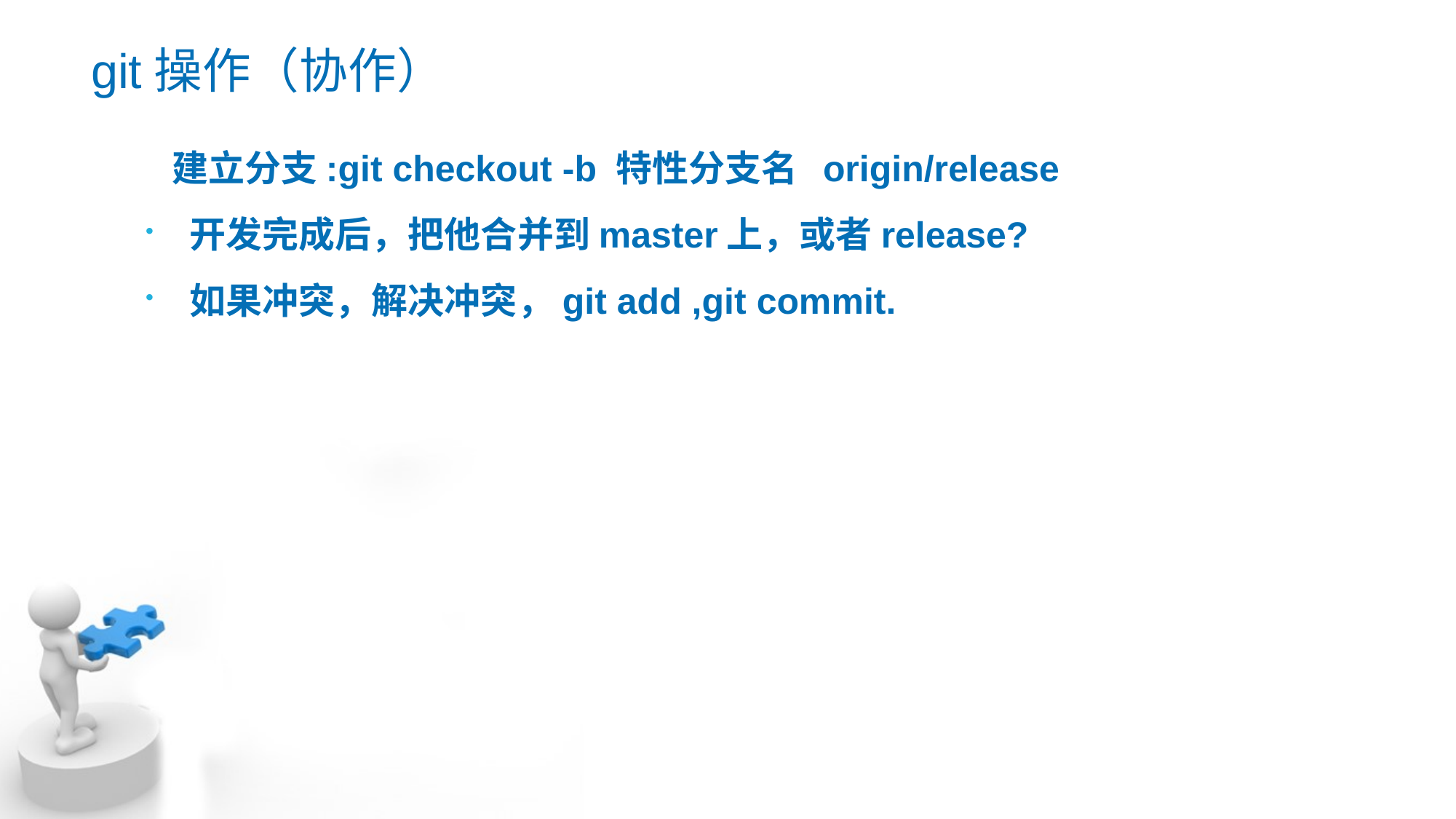

# git操作（协作）
  建立分支:git checkout -b 特性分支名  origin/release
开发完成后，把他合并到master上，或者release?
如果冲突，解决冲突，git add ,git commit.